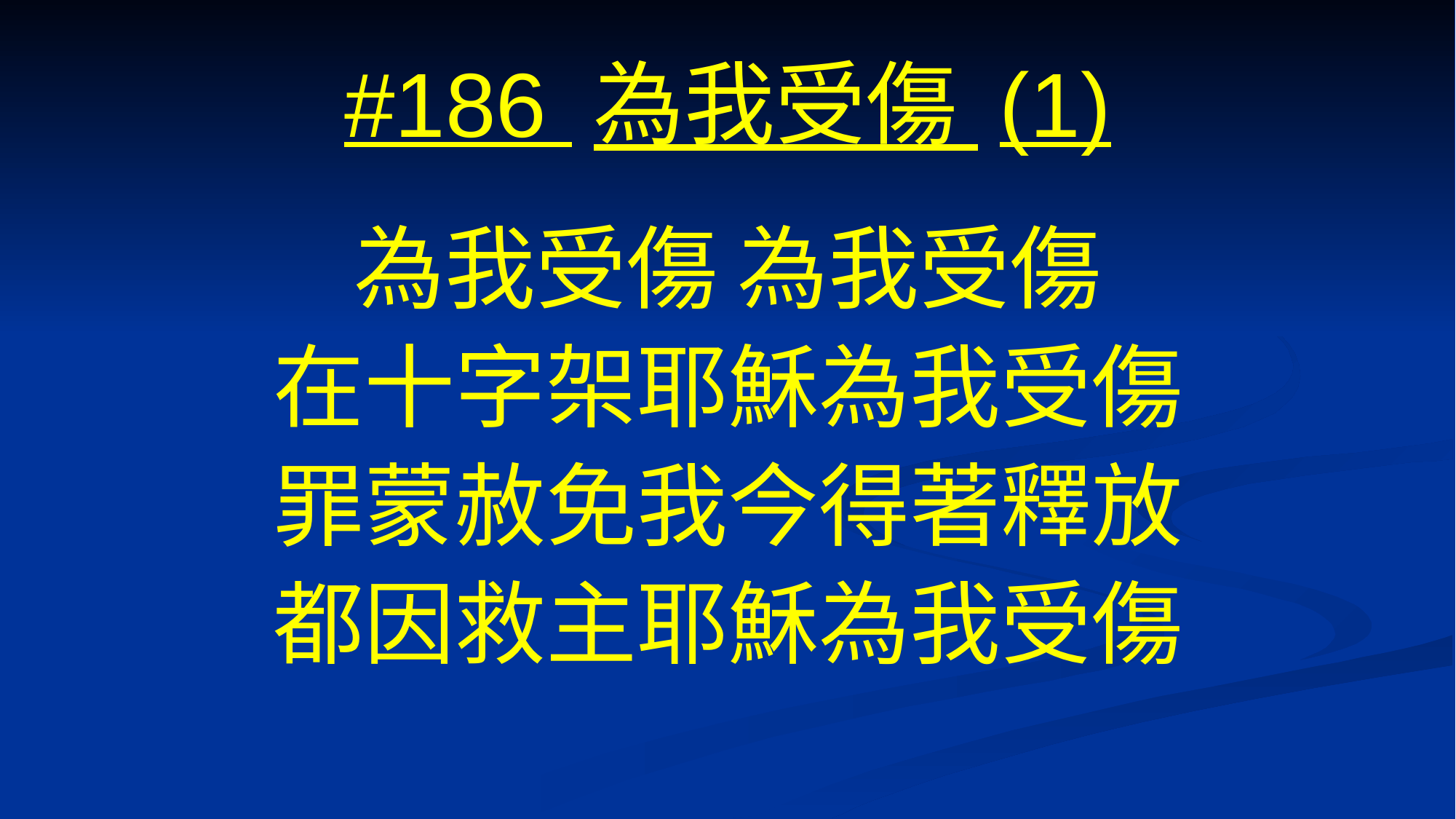

# #186 為我受傷 (1)
為我受傷 為我受傷
在十字架耶穌為我受傷
罪蒙赦免我今得著釋放
都因救主耶穌為我受傷